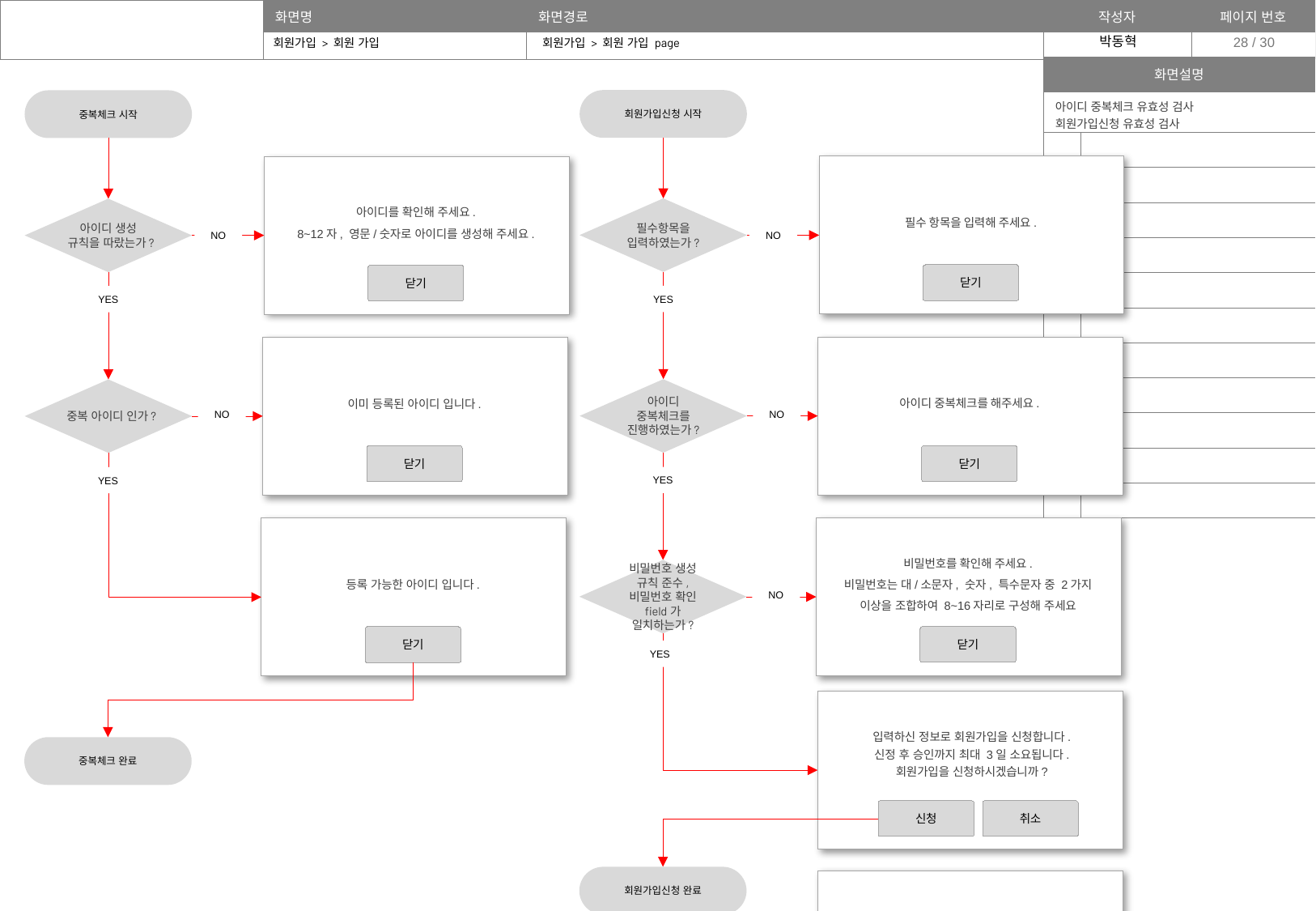

28
회원가입 > 회원 가입
회원가입 > 회원 가입 page
| 화면설명 |  |
| --- | --- |
| 아이디 중복체크 유효성 검사 회원가입신청 유효성 검사 |  |
|  |  |
|  |  |
|  |  |
|  |  |
|  |  |
|  |  |
|  |  |
|  |  |
|  |  |
|  |  |
|  |  |
회원가입신청 시작
중복체크 시작

필수 항목을 입력해 주세요.
아이디를 확인해 주세요.
8~12자, 영문/숫자로 아이디를 생성해 주세요.
필수항목을 입력하였는가?
아이디 생성 규칙을 따랐는가?
NO
NO
닫기
닫기
YES
YES

아이디 중복체크를 해주세요.
이미 등록된 아이디 입니다.
아이디 중복체크를 진행하였는가?
중복 아이디 인가?
NO
NO
닫기
닫기
YES
YES

비밀번호를 확인해 주세요.
비밀번호는 대/소문자, 숫자, 특수문자 중 2가지 이상을 조합하여 8~16자리로 구성해 주세요
등록 가능한 아이디 입니다.
비밀번호 생성 규칙 준수, 비밀번호 확인 field가 일치하는가?
NO
닫기
닫기
YES

입력하신 정보로 회원가입을 신청합니다.
신정 후 승인까지 최대 3일 소요됩니다.
회원가입을 신청하시겠습니까?
중복체크 완료
취소
신청
회원가입신청 완료

회원가입 신청이 완료되었습니다.
닫기
회원가입신청 완료 page 이동
수신인 : 그룹사 관리자
발송 매체 : E-mail

제목 : [팬택 e-bidding] 신규업체 승인 요청

내용 :

안녕하십니까
팬택 전자입찰 e-bidding 입니다.

[비트큐브] 신규업체 승인 요청이 왔습니다.
e-bidding 시스템에 로그인하고 업체정보의 업체승인 페이지에서
업체 정보를 확인하십시오
처리는 3일 이내 처리해야 합니다..

감사합니다.

그룹사 관리자에서 이메일 발송